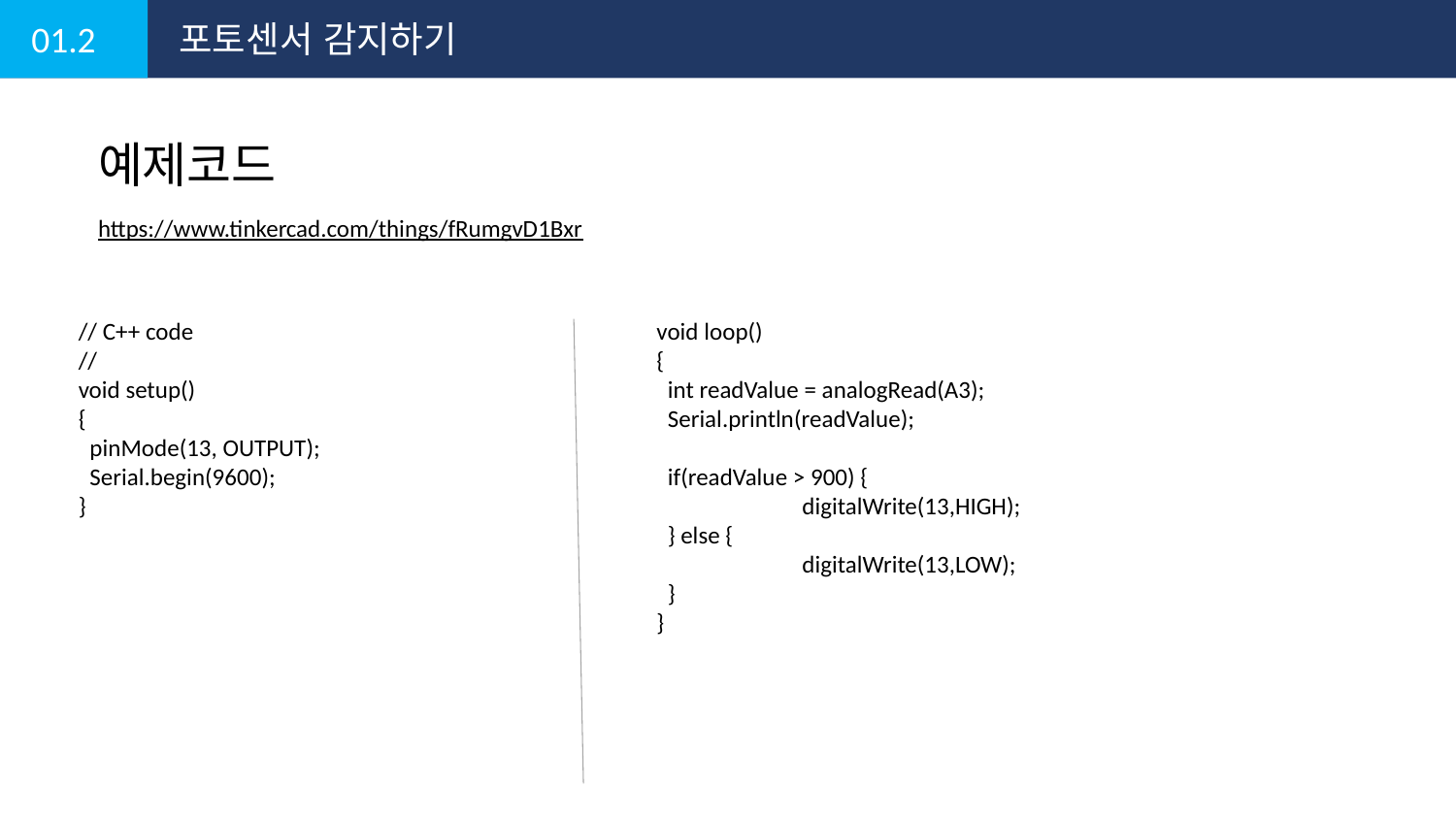

01.2
포토센서 감지하기
예제코드
https://www.tinkercad.com/things/fRumgvD1Bxr
// C++ code
//
void setup()
{
  pinMode(13, OUTPUT);
  Serial.begin(9600);
}

void loop()
{
  int readValue = analogRead(A3);
  Serial.println(readValue);

  if(readValue > 900) {
  	digitalWrite(13,HIGH);
  } else {
  	digitalWrite(13,LOW);
  }
}